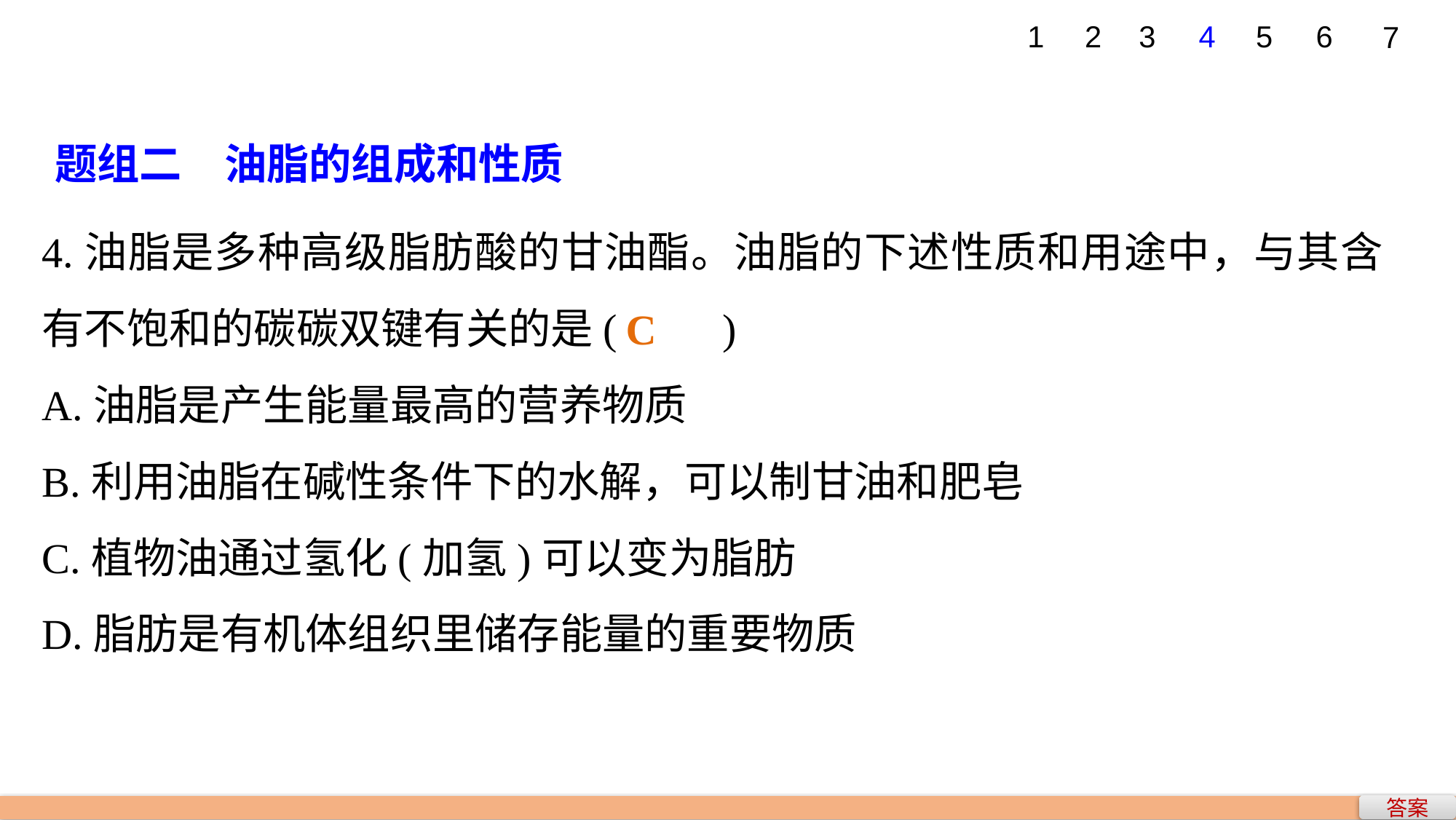

1
2
3
4
5
6
7
题组二　油脂的组成和性质
4.油脂是多种高级脂肪酸的甘油酯。油脂的下述性质和用途中，与其含有不饱和的碳碳双键有关的是(　　)
A.油脂是产生能量最高的营养物质
B.利用油脂在碱性条件下的水解，可以制甘油和肥皂
C.植物油通过氢化(加氢)可以变为脂肪
D.脂肪是有机体组织里储存能量的重要物质
C
答案